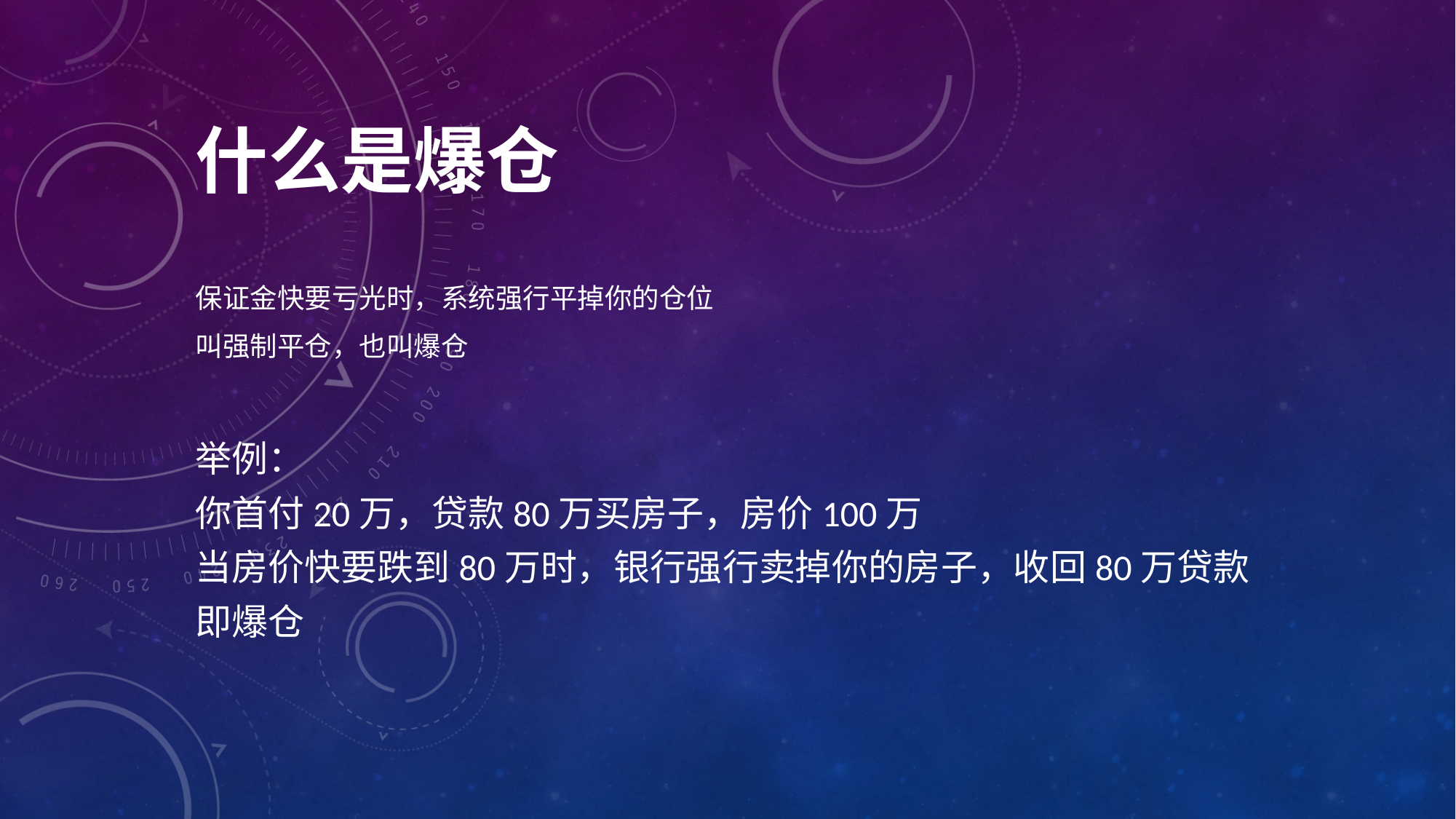

# 什么是爆仓
保证金快要亏光时，系统强行平掉你的仓位
叫强制平仓，也叫爆仓
举例：
你首付20万，贷款80万买房子，房价100万
当房价快要跌到80万时，银行强行卖掉你的房子，收回80万贷款
即爆仓